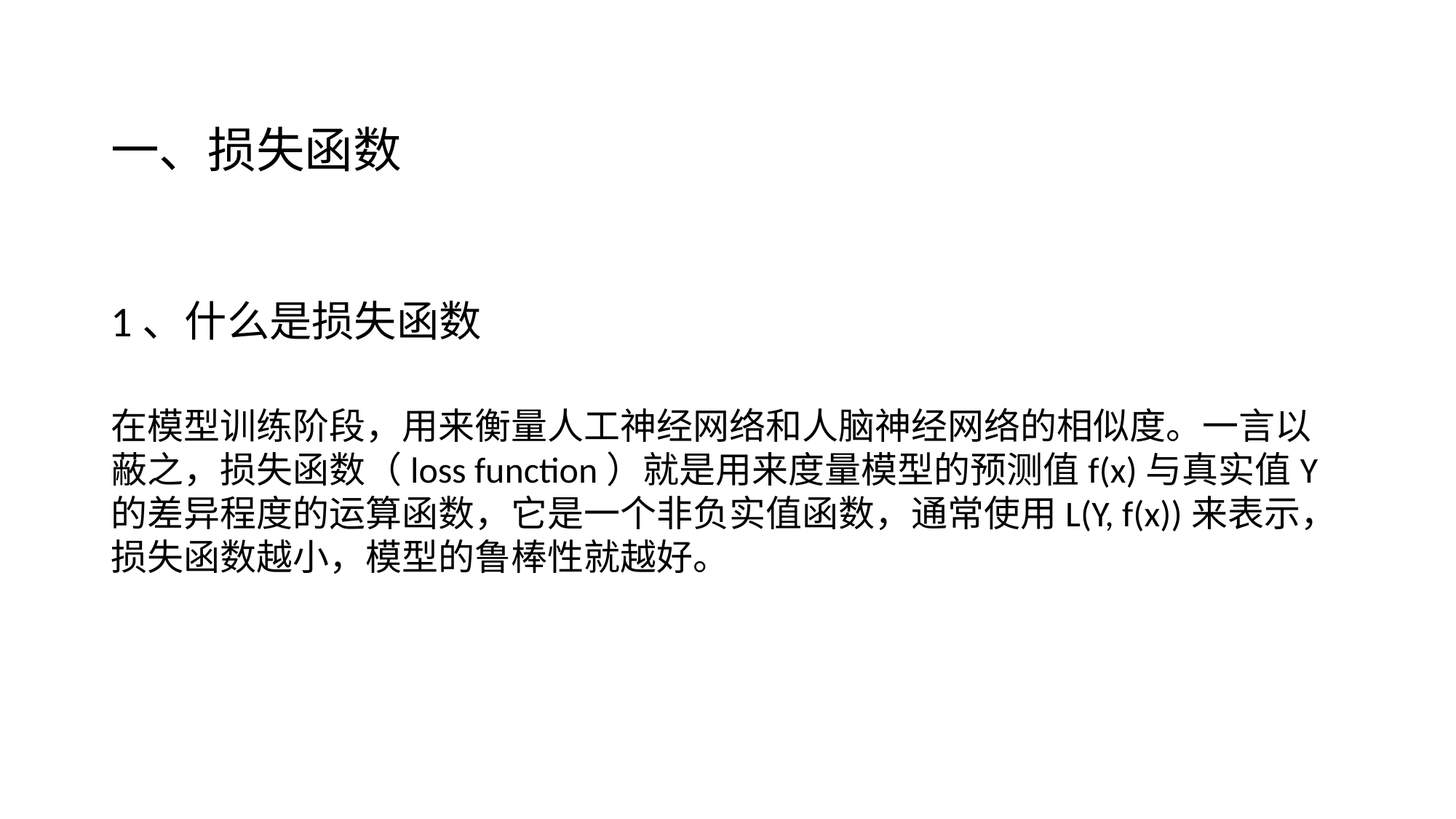

一、损失函数

1、什么是损失函数

在模型训练阶段，用来衡量人工神经网络和人脑神经网络的相似度。一言以蔽之，损失函数（loss function）就是用来度量模型的预测值f(x)与真实值Y的差异程度的运算函数，它是一个非负实值函数，通常使用L(Y, f(x))来表示，损失函数越小，模型的鲁棒性就越好。